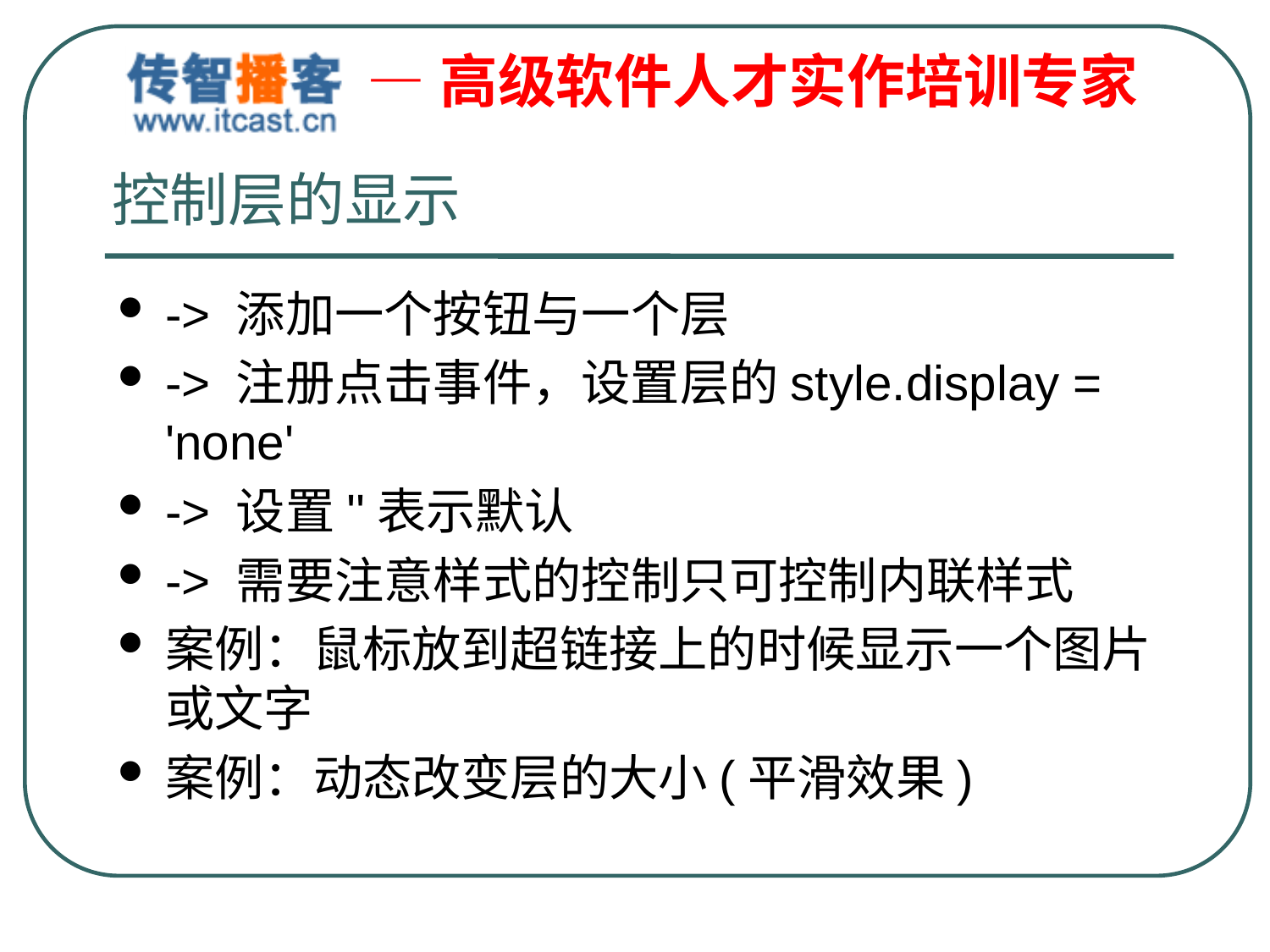

# 控制层的显示
-> 添加一个按钮与一个层
-> 注册点击事件，设置层的style.display = 'none'
-> 设置''表示默认
-> 需要注意样式的控制只可控制内联样式
案例：鼠标放到超链接上的时候显示一个图片或文字
案例：动态改变层的大小(平滑效果)